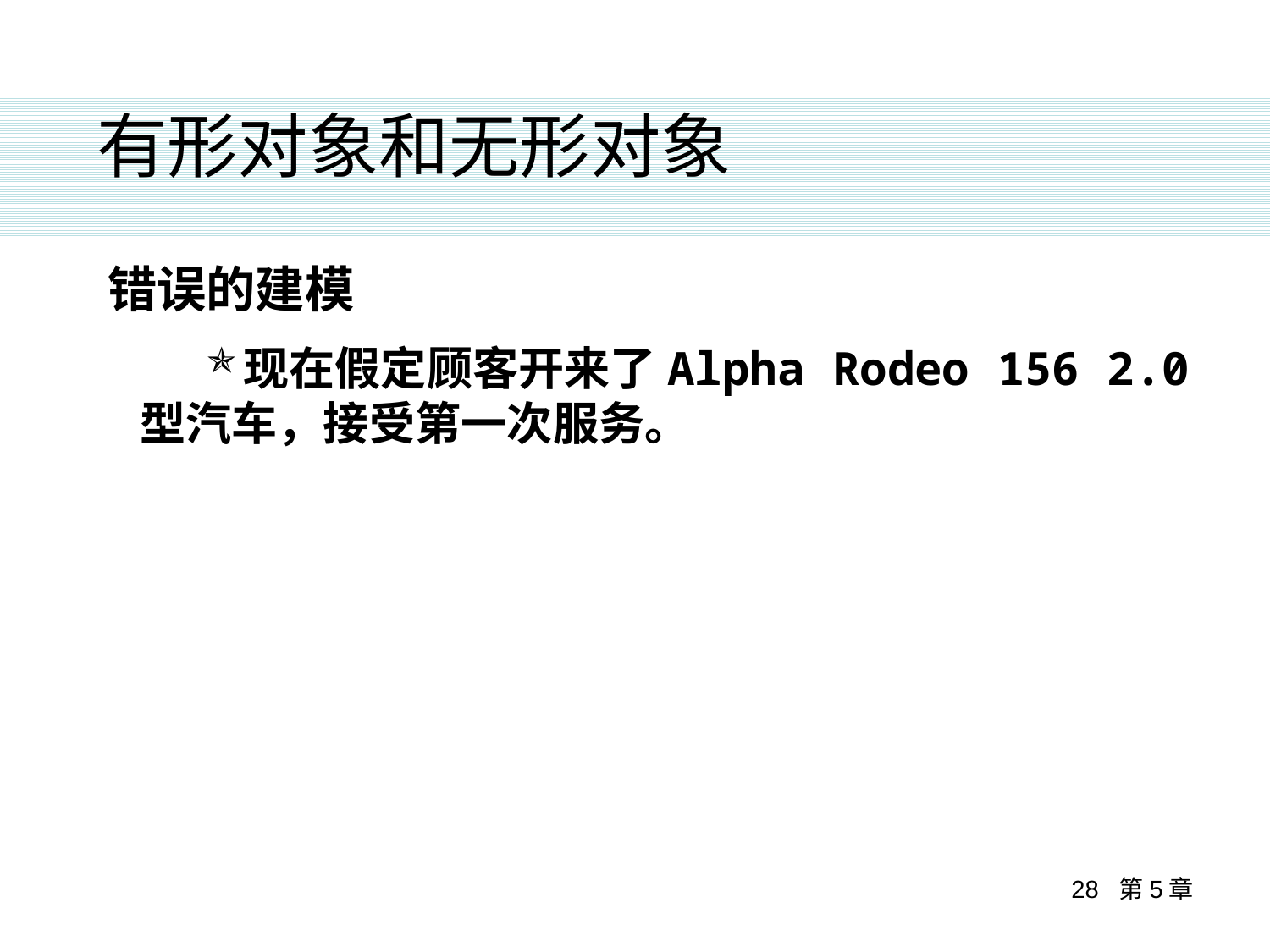

有形对象和无形对象
错误的建模
现在假定顾客开来了Alpha Rodeo 156 2.0型汽车，接受第一次服务。
28  第5章